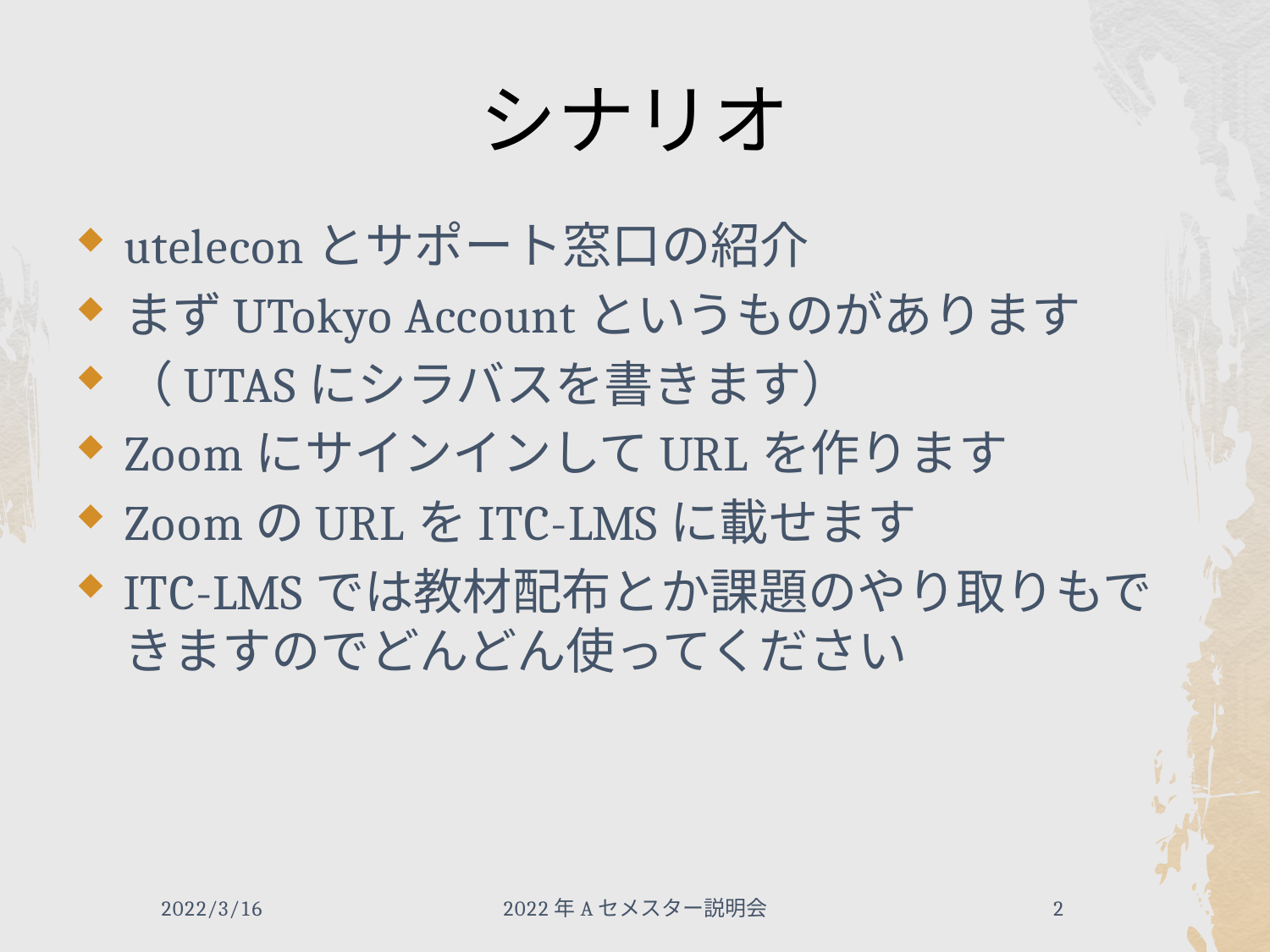

# シナリオ
uteleconとサポート窓口の紹介
まずUTokyo Accountというものがあります
（UTASにシラバスを書きます）
ZoomにサインインしてURLを作ります
ZoomのURLをITC-LMSに載せます
ITC-LMSでは教材配布とか課題のやり取りもできますのでどんどん使ってください
2022/3/16
2022年Aセメスター説明会
2